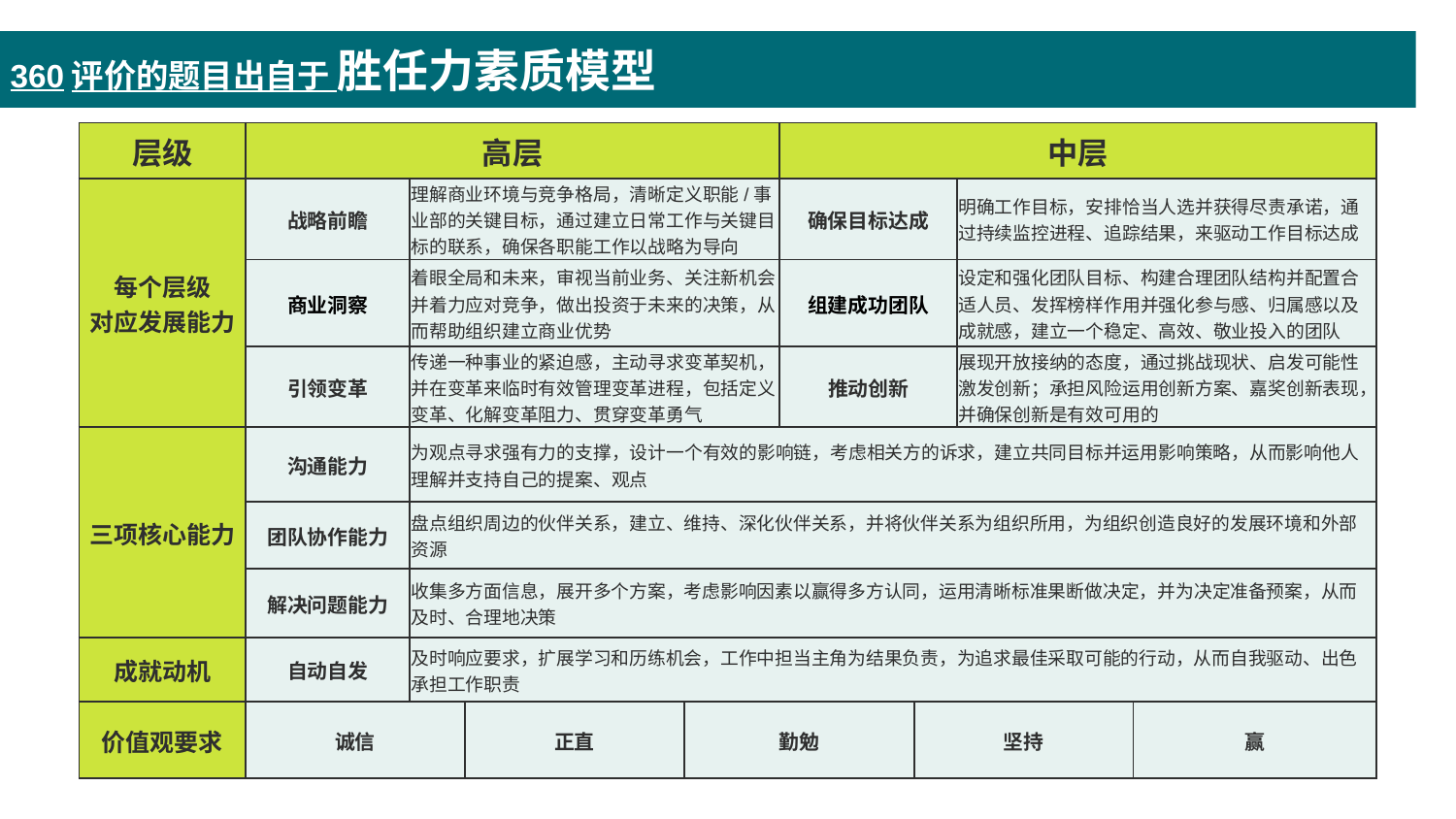

360评价的题目出自于 胜任力素质模型
| 层级 | 高层 |  |  |  | 中层 |  |  |  |
| --- | --- | --- | --- | --- | --- | --- | --- | --- |
| 每个层级 对应发展能力 | 战略前瞻 | 理解商业环境与竞争格局，清晰定义职能/事业部的关键目标，通过建立日常工作与关键目标的联系，确保各职能工作以战略为导向 |  |  | 确保目标达成 |  | 明确工作目标，安排恰当人选并获得尽责承诺，通过持续监控进程、追踪结果，来驱动工作目标达成 |  |
|  | 商业洞察 | 着眼全局和未来，审视当前业务、关注新机会并着力应对竞争，做出投资于未来的决策，从而帮助组织建立商业优势 |  |  | 组建成功团队 |  | 设定和强化团队目标、构建合理团队结构并配置合适人员、发挥榜样作用并强化参与感、归属感以及成就感，建立一个稳定、高效、敬业投入的团队 |  |
|  | 引领变革 | 传递一种事业的紧迫感，主动寻求变革契机，并在变革来临时有效管理变革进程，包括定义变革、化解变革阻力、贯穿变革勇气 |  |  | 推动创新 |  | 展现开放接纳的态度，通过挑战现状、启发可能性激发创新；承担风险运用创新方案、嘉奖创新表现，并确保创新是有效可用的 |  |
| 三项核心能力 | 沟通能力 | 为观点寻求强有力的支撑，设计一个有效的影响链，考虑相关方的诉求，建立共同目标并运用影响策略，从而影响他人理解并支持自己的提案、观点 |  |  |  |  |  |  |
|  | 团队协作能力 | 盘点组织周边的伙伴关系，建立、维持、深化伙伴关系，并将伙伴关系为组织所用，为组织创造良好的发展环境和外部资源 |  |  |  |  |  |  |
|  | 解决问题能力 | 收集多方面信息，展开多个方案，考虑影响因素以赢得多方认同，运用清晰标准果断做决定，并为决定准备预案，从而及时、合理地决策 |  |  |  |  |  |  |
| 成就动机 | 自动自发 | 及时响应要求，扩展学习和历练机会，工作中担当主角为结果负责，为追求最佳采取可能的行动，从而自我驱动、出色承担工作职责 |  |  |  |  |  |  |
| 价值观要求 | 诚信 |  | 正直 | 勤勉 |  | 坚持 |  | 赢 |